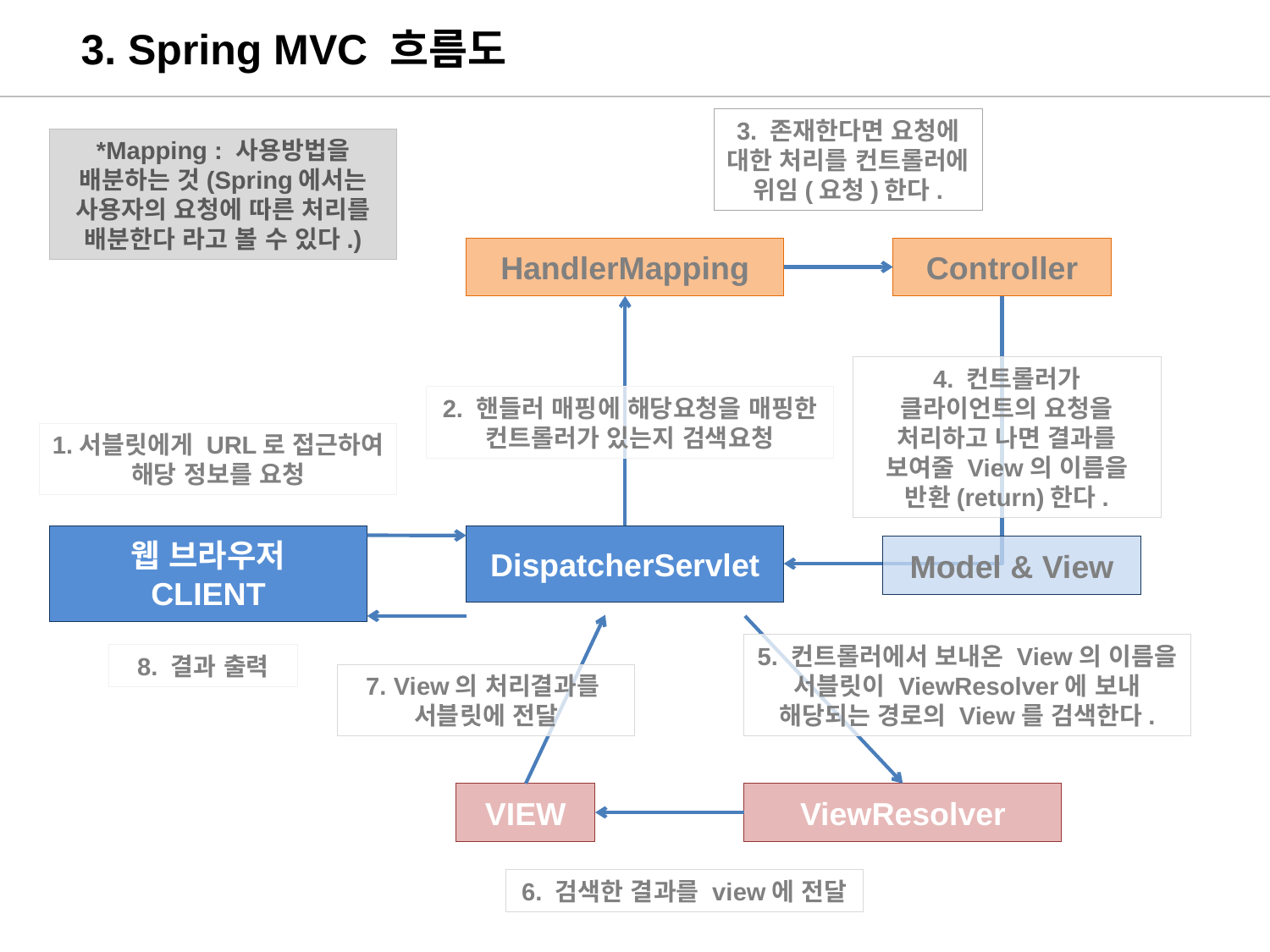

3. Spring MVC 흐름도
3. 존재한다면 요청에 대한 처리를 컨트롤러에 위임(요청)한다.
*Mapping : 사용방법을 배분하는 것(Spring에서는 사용자의 요청에 따른 처리를 배분한다 라고 볼 수 있다.)
HandlerMapping
Controller
4. 컨트롤러가 클라이언트의 요청을 처리하고 나면 결과를 보여줄 View의 이름을 반환(return)한다.
2. 핸들러 매핑에 해당요청을 매핑한 컨트롤러가 있는지 검색요청
1.서블릿에게 URL로 접근하여
해당 정보를 요청
웹 브라우저
CLIENT
DispatcherServlet
Model & View
5. 컨트롤러에서 보내온 View의 이름을 서블릿이 ViewResolver에 보내 해당되는 경로의 View를 검색한다.
8. 결과 출력
7. View의 처리결과를  서블릿에 전달
VIEW
ViewResolver
6. 검색한 결과를 view에 전달